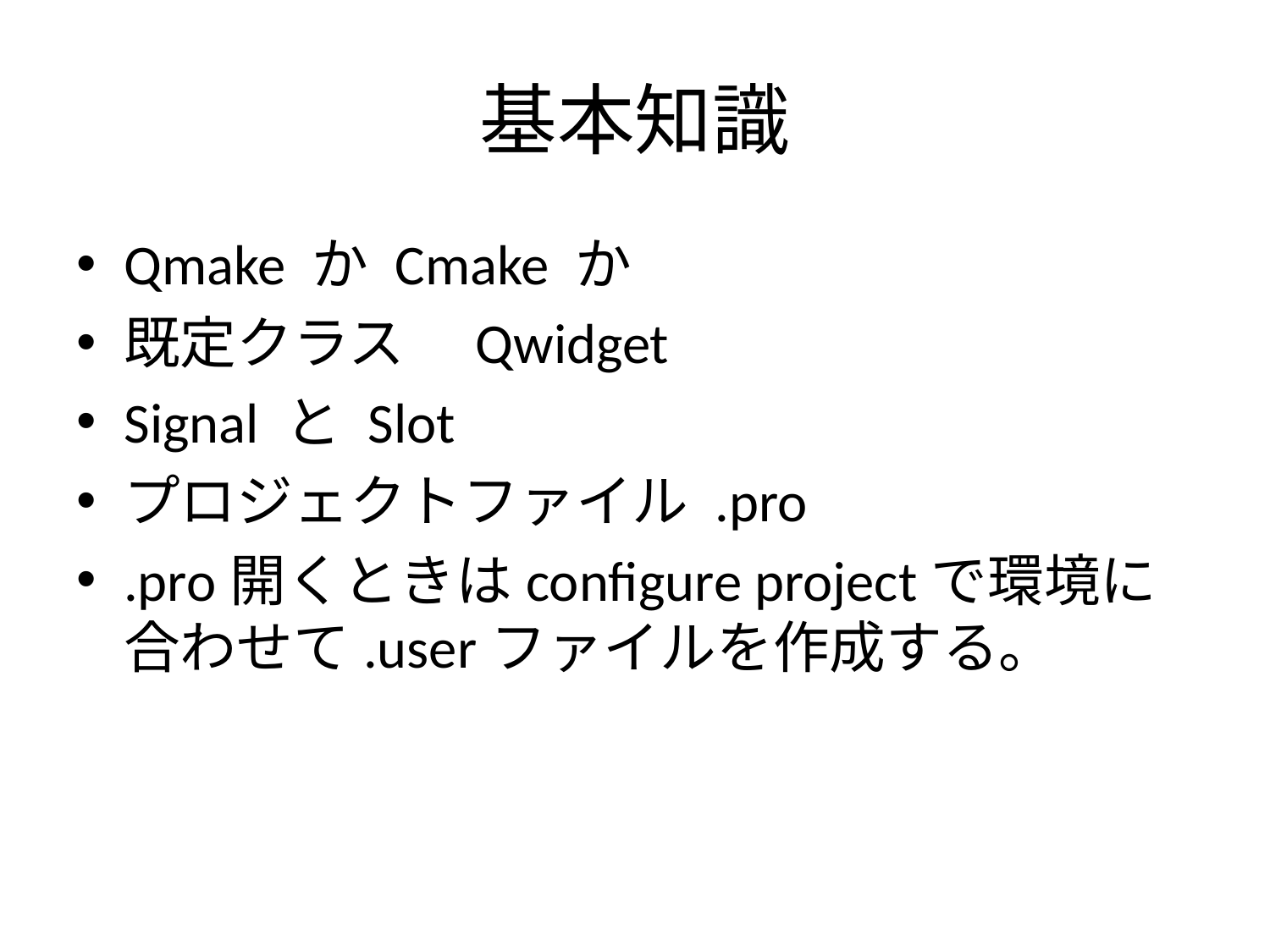

# 基本知識
Qmake か Cmake か
既定クラス　Qwidget
Signal と Slot
プロジェクトファイル .pro
.pro開くときはconfigure projectで環境に合わせて.userファイルを作成する。